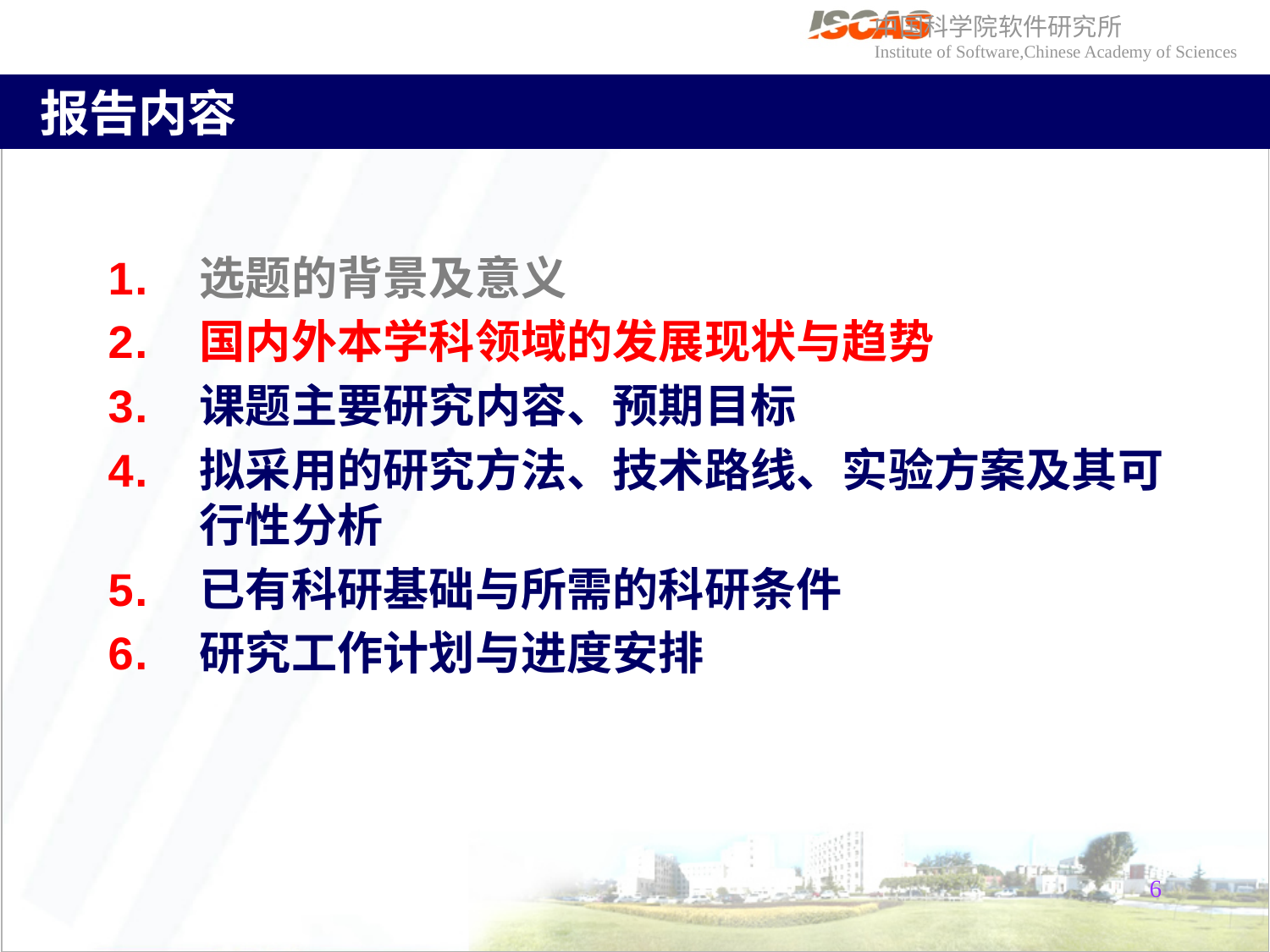

# 报告内容
选题的背景及意义
国内外本学科领域的发展现状与趋势
课题主要研究内容、预期目标
拟采用的研究方法、技术路线、实验方案及其可行性分析
已有科研基础与所需的科研条件
研究工作计划与进度安排
6